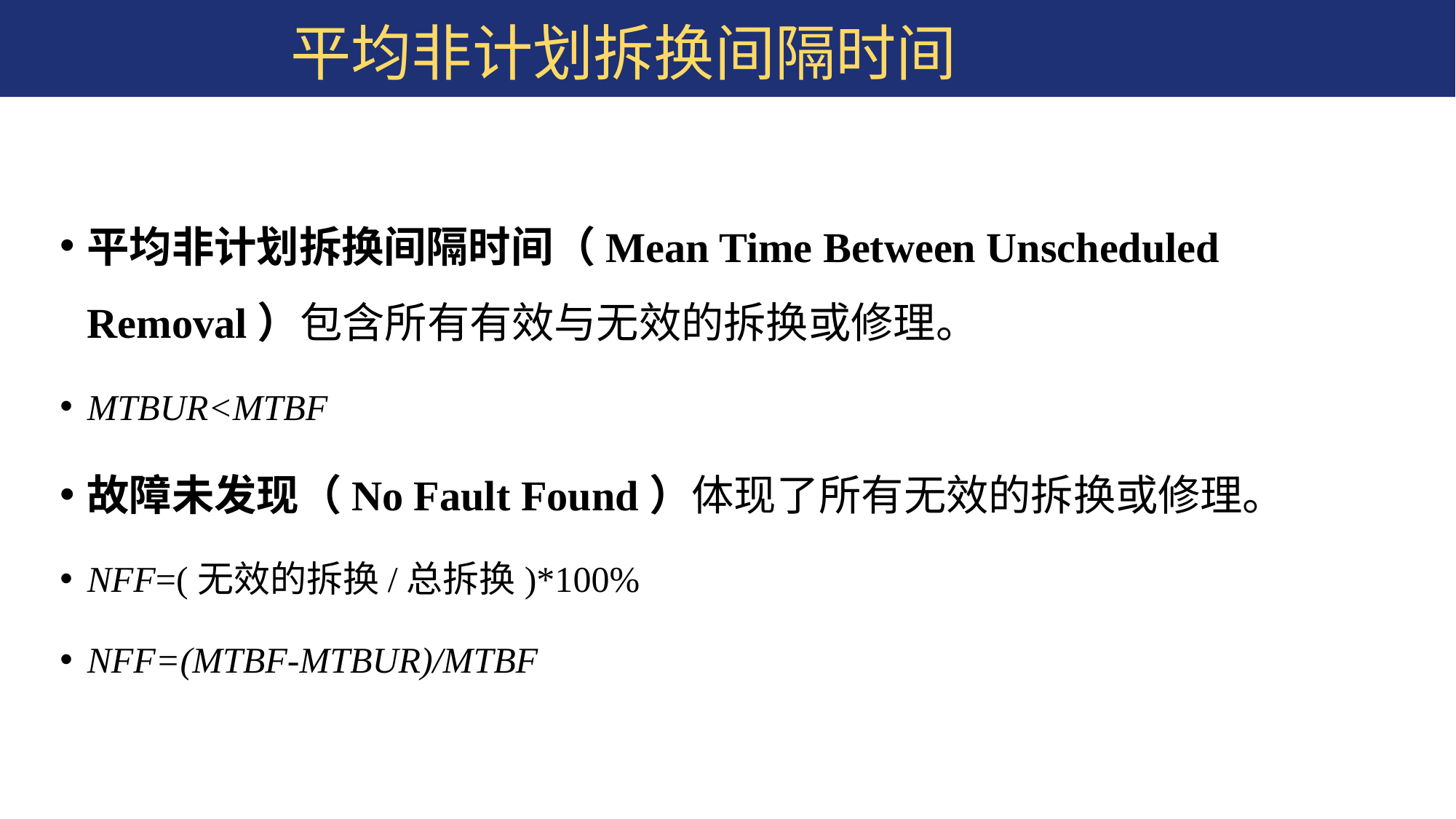

平均非计划拆换间隔时间
平均非计划拆换间隔时间（Mean Time Between Unscheduled Removal）包含所有有效与无效的拆换或修理。
MTBUR<MTBF
故障未发现（No Fault Found）体现了所有无效的拆换或修理。
NFF=(无效的拆换/总拆换)*100%
NFF=(MTBF-MTBUR)/MTBF